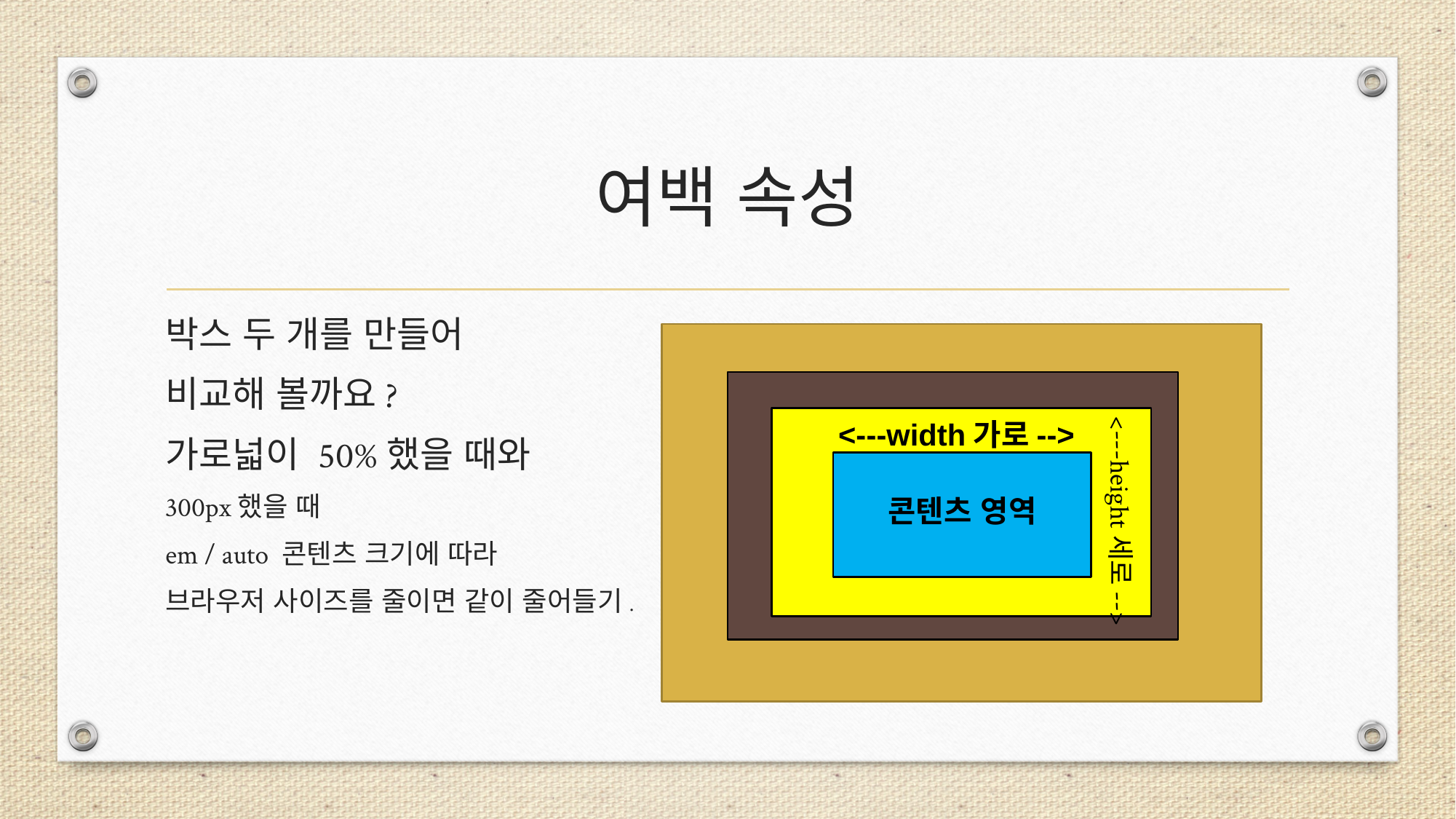

# 여백 속성
박스 두 개를 만들어
비교해 볼까요?
가로넓이 50%했을 때와
300px했을 때
em / auto 콘텐츠 크기에 따라
브라우저 사이즈를 줄이면 같이 줄어들기.

<---height세로-->
패
<---width가로-->

콘텐츠 영역